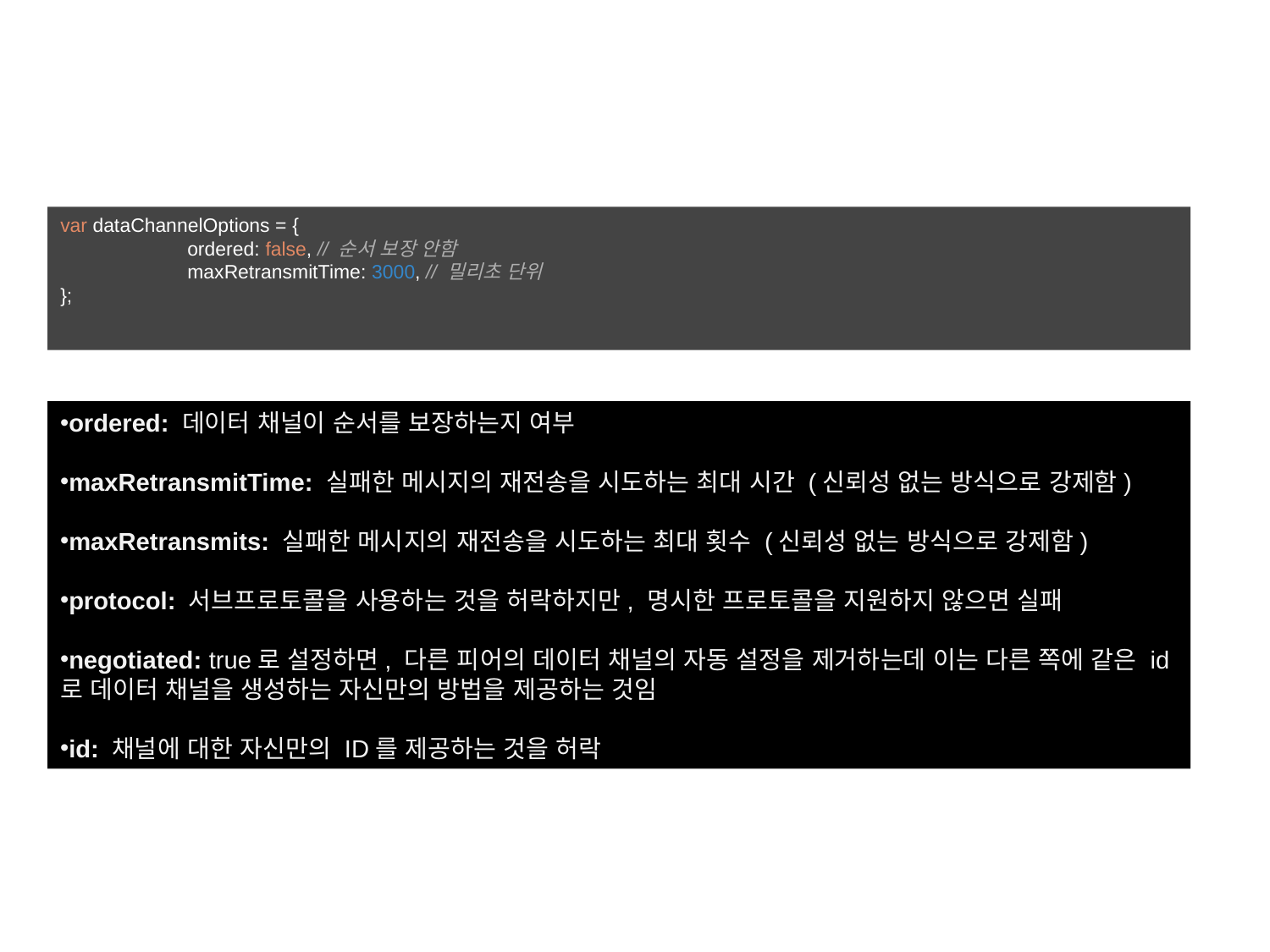

var dataChannelOptions = {
	ordered: false, // 순서 보장 안함
	maxRetransmitTime: 3000, // 밀리초 단위
};
ordered: 데이터 채널이 순서를 보장하는지 여부

maxRetransmitTime: 실패한 메시지의 재전송을 시도하는 최대 시간 (신뢰성 없는 방식으로 강제함)

maxRetransmits: 실패한 메시지의 재전송을 시도하는 최대 횟수 (신뢰성 없는 방식으로 강제함)

protocol: 서브프로토콜을 사용하는 것을 허락하지만, 명시한 프로토콜을 지원하지 않으면 실패

negotiated: true로 설정하면, 다른 피어의 데이터 채널의 자동 설정을 제거하는데 이는 다른 쪽에 같은 id로 데이터 채널을 생성하는 자신만의 방법을 제공하는 것임

id: 채널에 대한 자신만의 ID를 제공하는 것을 허락